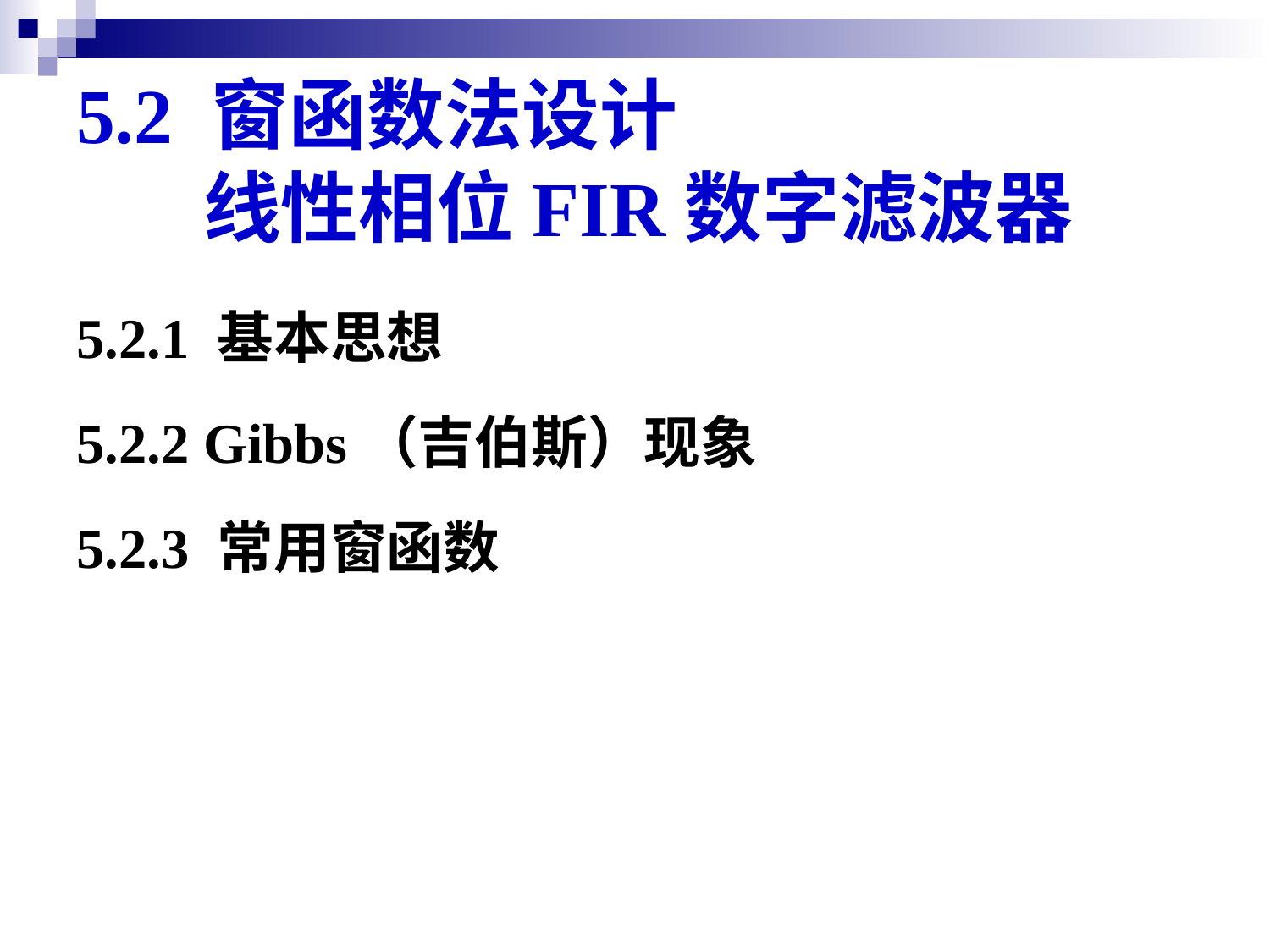

# 5.2 窗函数法设计 线性相位FIR数字滤波器
5.2.1 基本思想
5.2.2 Gibbs（吉伯斯）现象
5.2.3 常用窗函数